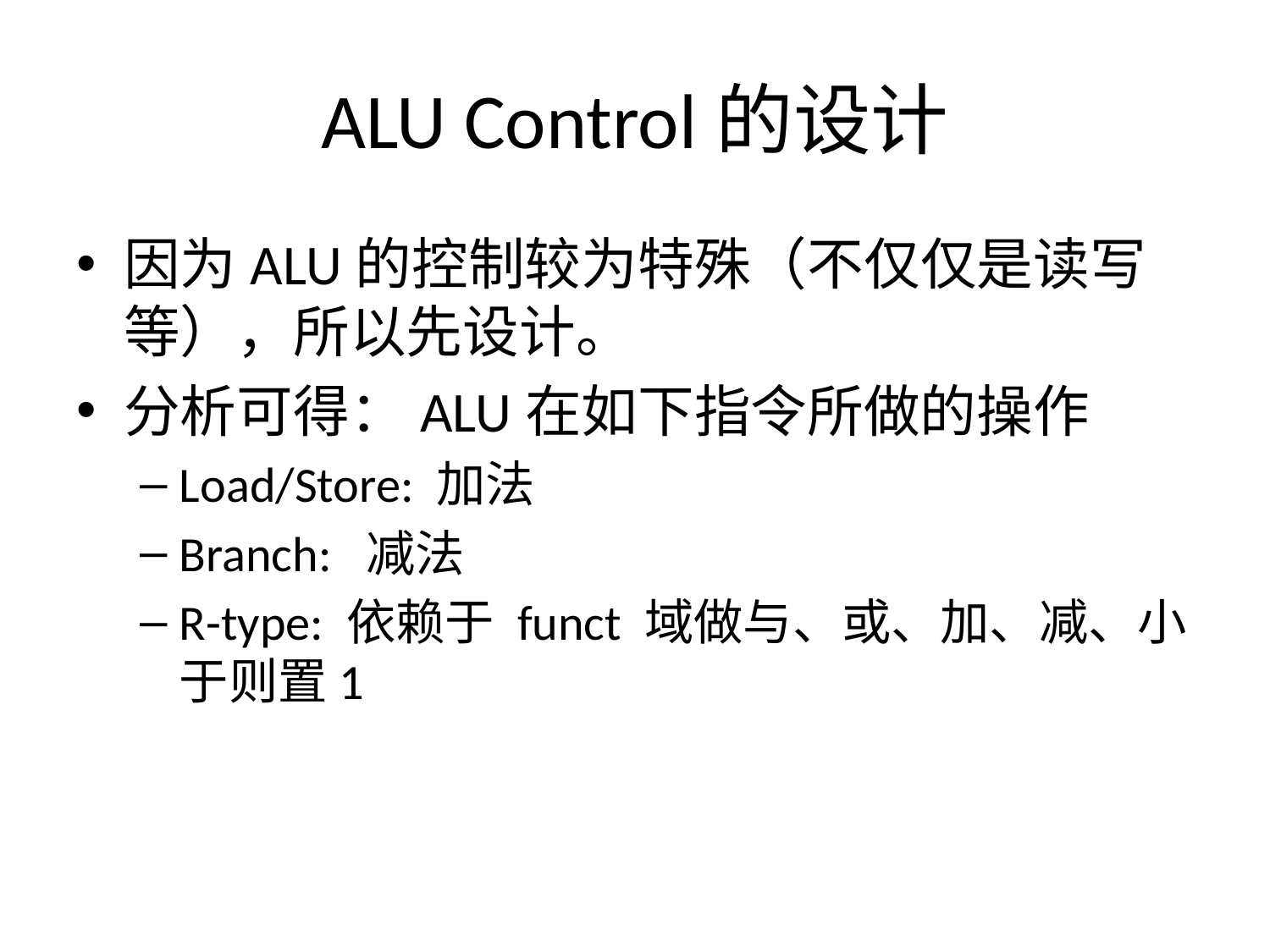

# ALU Control的设计
因为ALU的控制较为特殊（不仅仅是读写等），所以先设计。
分析可得：ALU在如下指令所做的操作
Load/Store: 加法
Branch:  减法
R-type: 依赖于 funct 域做与、或、加、减、小于则置1